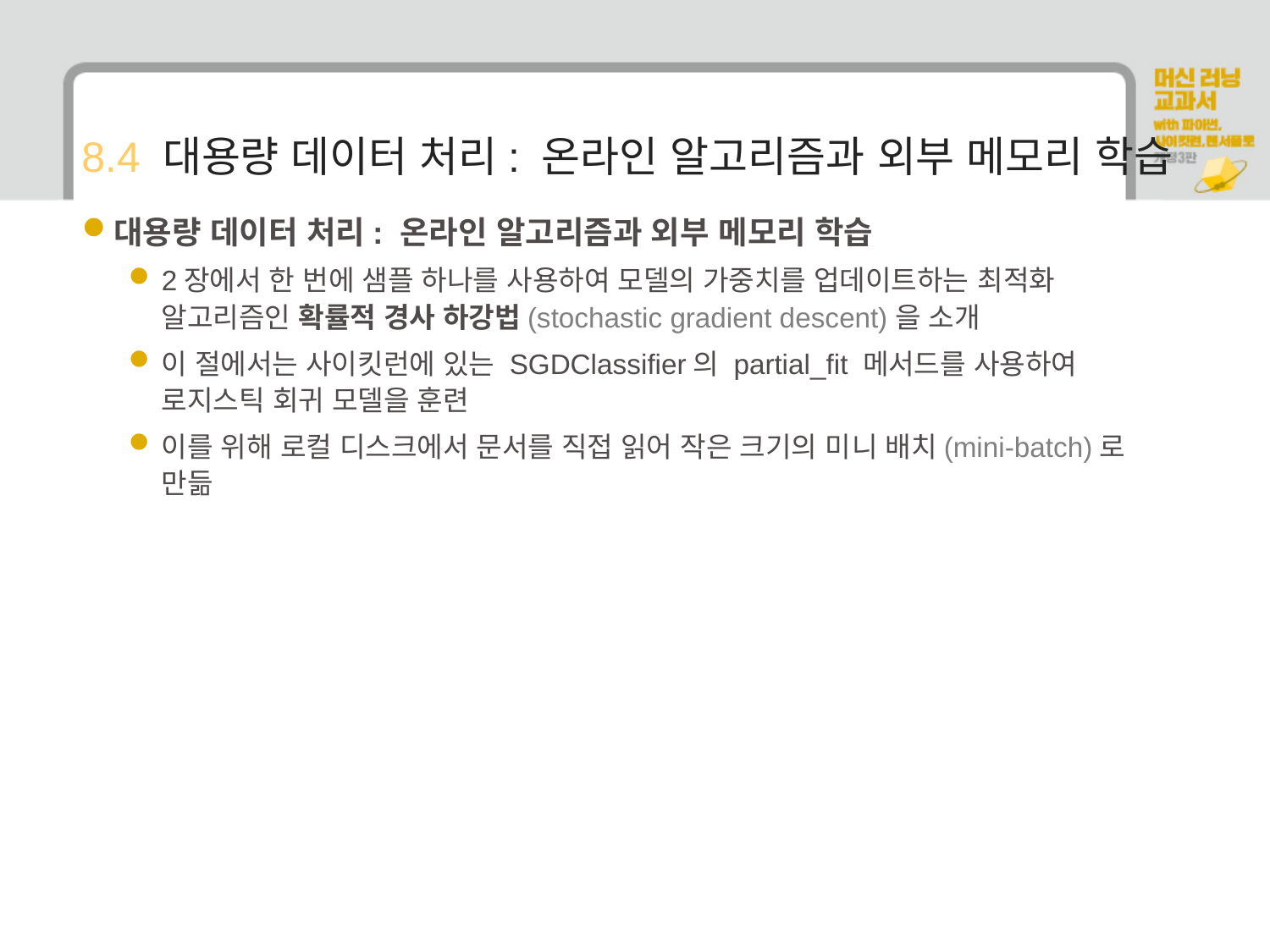

# 8.4 대용량 데이터 처리: 온라인 알고리즘과 외부 메모리 학습
대용량 데이터 처리: 온라인 알고리즘과 외부 메모리 학습
2장에서 한 번에 샘플 하나를 사용하여 모델의 가중치를 업데이트하는 최적화 알고리즘인 확률적 경사 하강법(stochastic gradient descent)을 소개
이 절에서는 사이킷런에 있는 SGDClassifier의 partial_fit 메서드를 사용하여 로지스틱 회귀 모델을 훈련
이를 위해 로컬 디스크에서 문서를 직접 읽어 작은 크기의 미니 배치(mini-batch)로 만듦